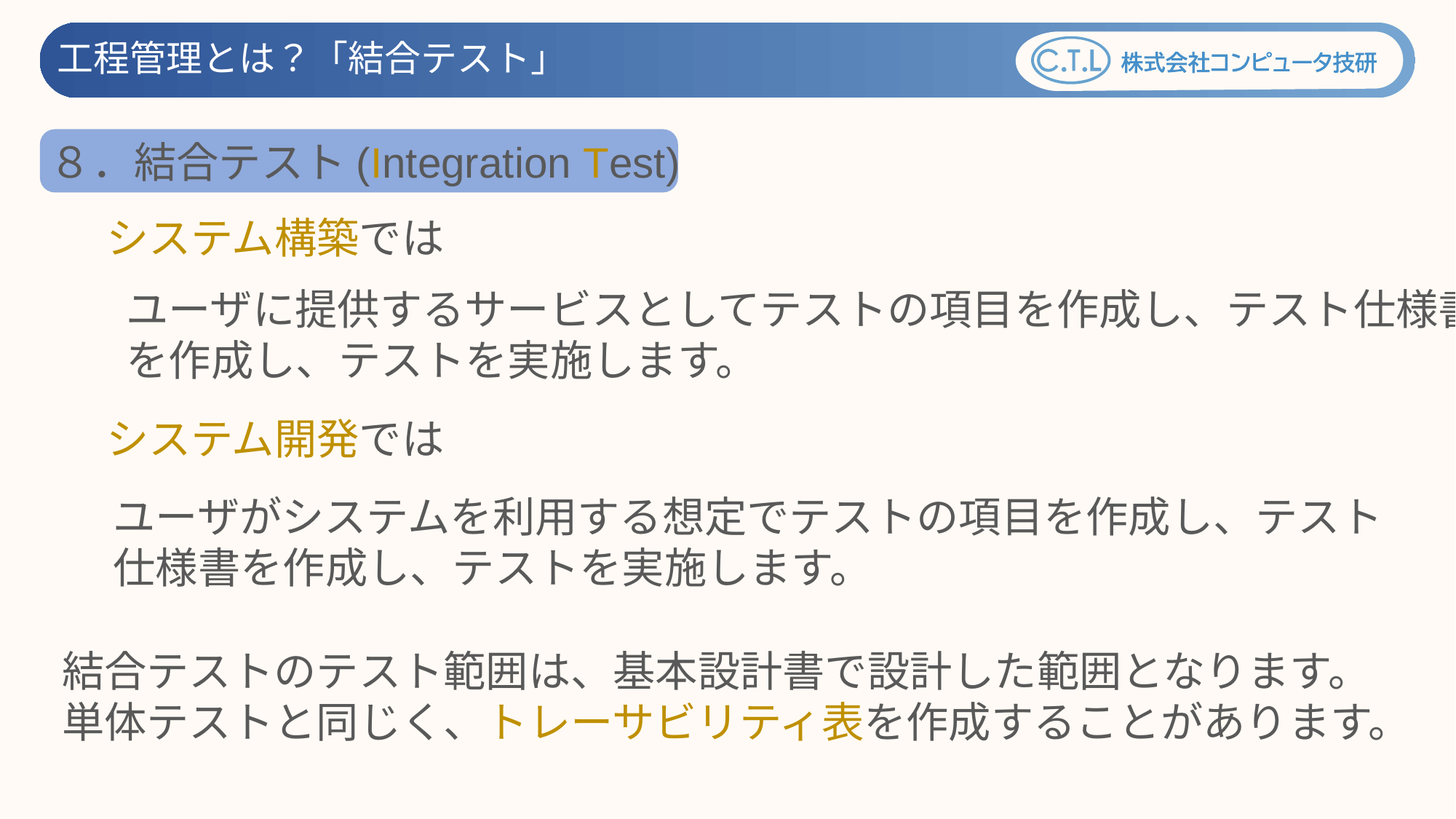

工程管理とは？「結合テスト」

８．結合テスト(Integration Test)
システム構築では
ユーザに提供するサービスとしてテストの項目を作成し、テスト仕様書
を作成し、テストを実施します。
システム開発では
ユーザがシステムを利用する想定でテストの項目を作成し、テスト
仕様書を作成し、テストを実施します。
結合テストのテスト範囲は、基本設計書で設計した範囲となります。
単体テストと同じく、トレーサビリティ表を作成することがあります。